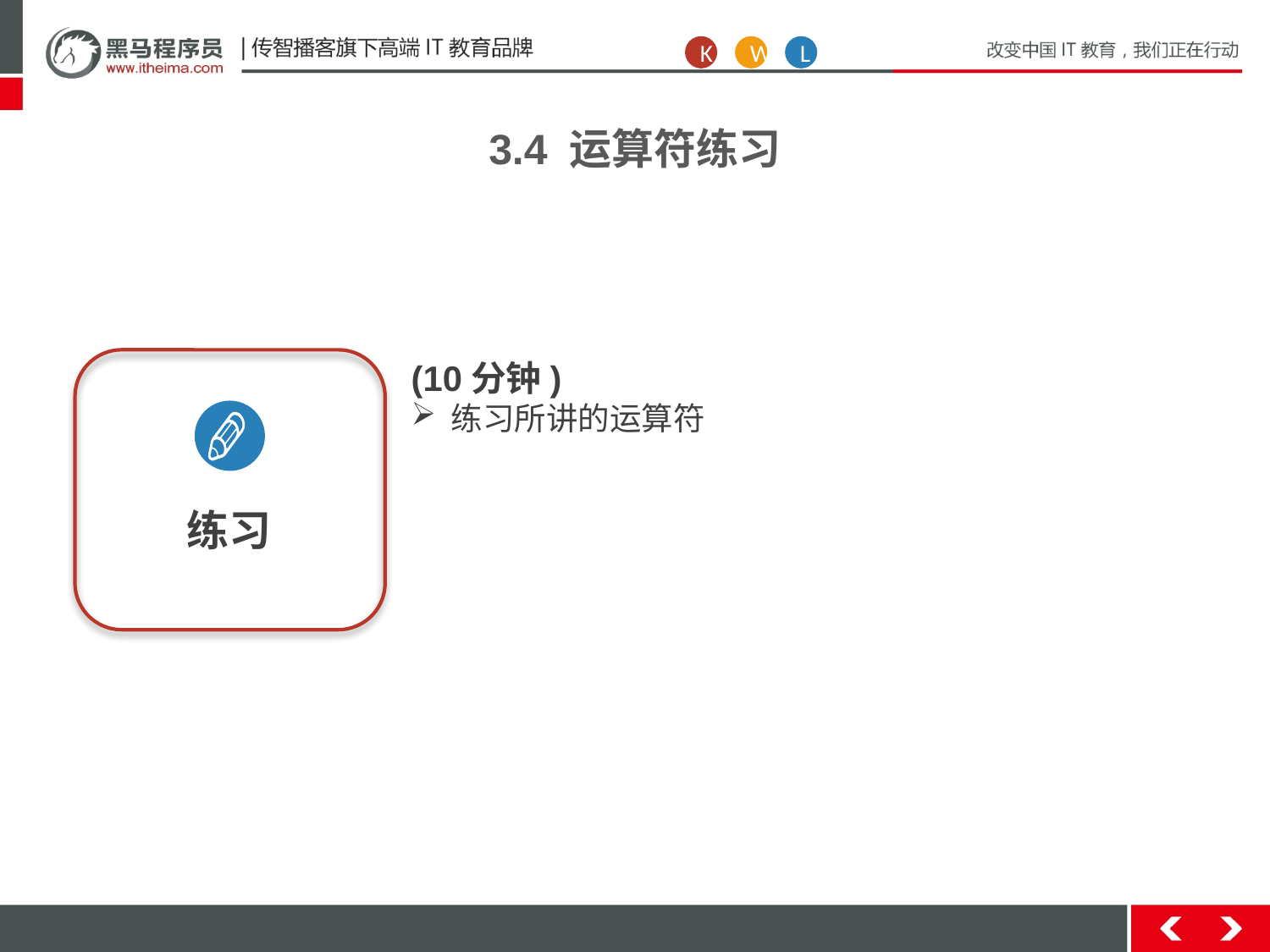

K
W
L
3.4 运算符练习

练习
(10分钟)
练习所讲的运算符